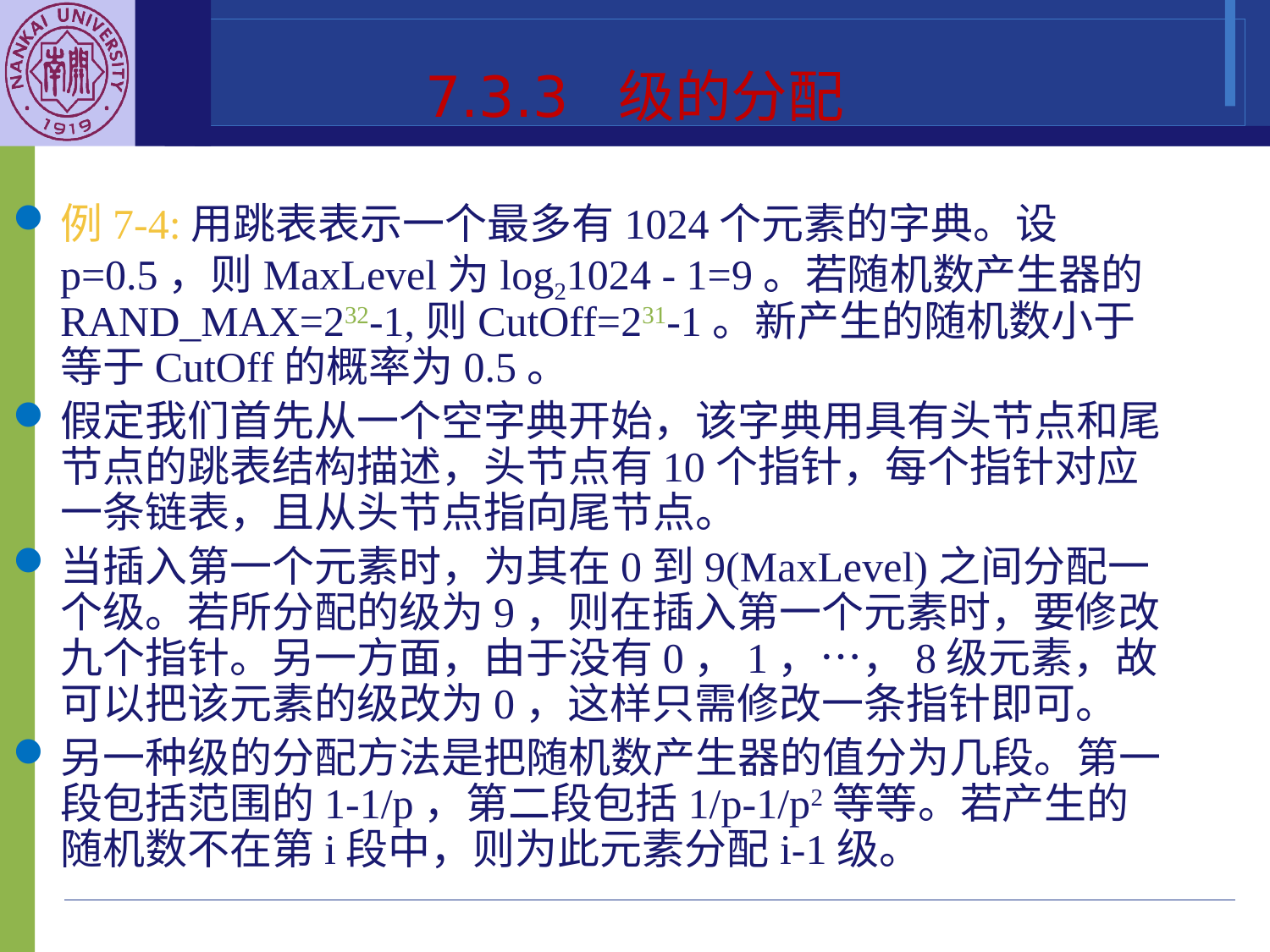

7.3.3  级的分配
例7-4:用跳表表示一个最多有1024个元素的字典。设p=0.5，则MaxLevel为log21024 - 1=9。若随机数产生器的RAND_MAX=232-1,则CutOff=231-1。新产生的随机数小于等于CutOff的概率为0.5。
假定我们首先从一个空字典开始，该字典用具有头节点和尾节点的跳表结构描述，头节点有10个指针，每个指针对应一条链表，且从头节点指向尾节点。
当插入第一个元素时，为其在0到9(MaxLevel)之间分配一个级。若所分配的级为9，则在插入第一个元素时，要修改九个指针。另一方面，由于没有0，1，…，8级元素，故可以把该元素的级改为0，这样只需修改一条指针即可。
另一种级的分配方法是把随机数产生器的值分为几段。第一段包括范围的1-1/p，第二段包括1/p-1/p2等等。若产生的随机数不在第i段中，则为此元素分配i-1级。
31